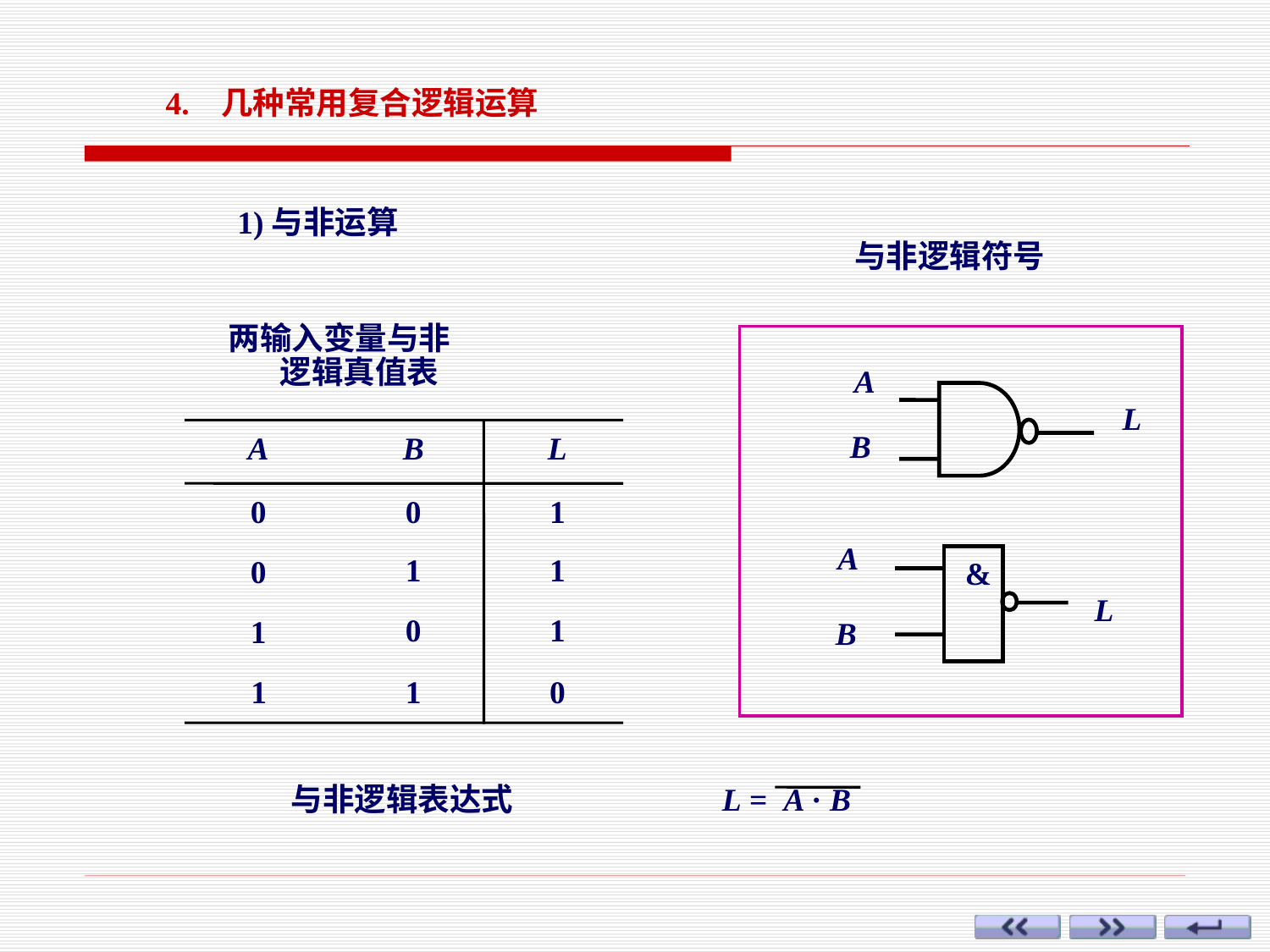

4.   几种常用复合逻辑运算
1)与非运算
与非逻辑符号

A

L
B
A

&

L
B
     两输入变量与非
　　　逻辑真值表

A
B
L
0
0
1
1
1
0
0
1
1
1
1
0
　与非逻辑表达式
L =  A · B